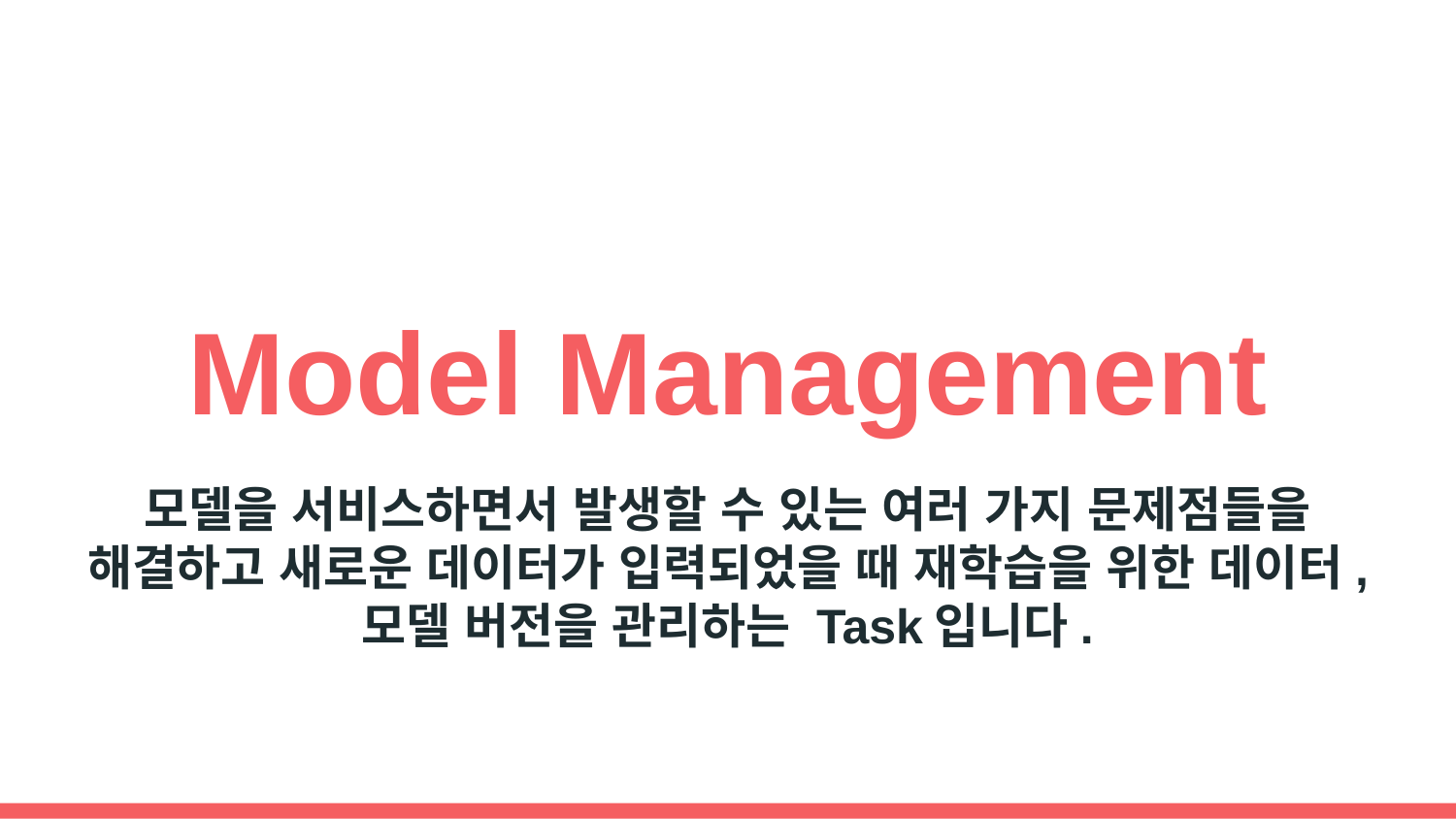

# Model Management
모델을 서비스하면서 발생할 수 있는 여러 가지 문제점들을 해결하고 새로운 데이터가 입력되었을 때 재학습을 위한 데이터, 모델 버전을 관리하는 Task입니다.